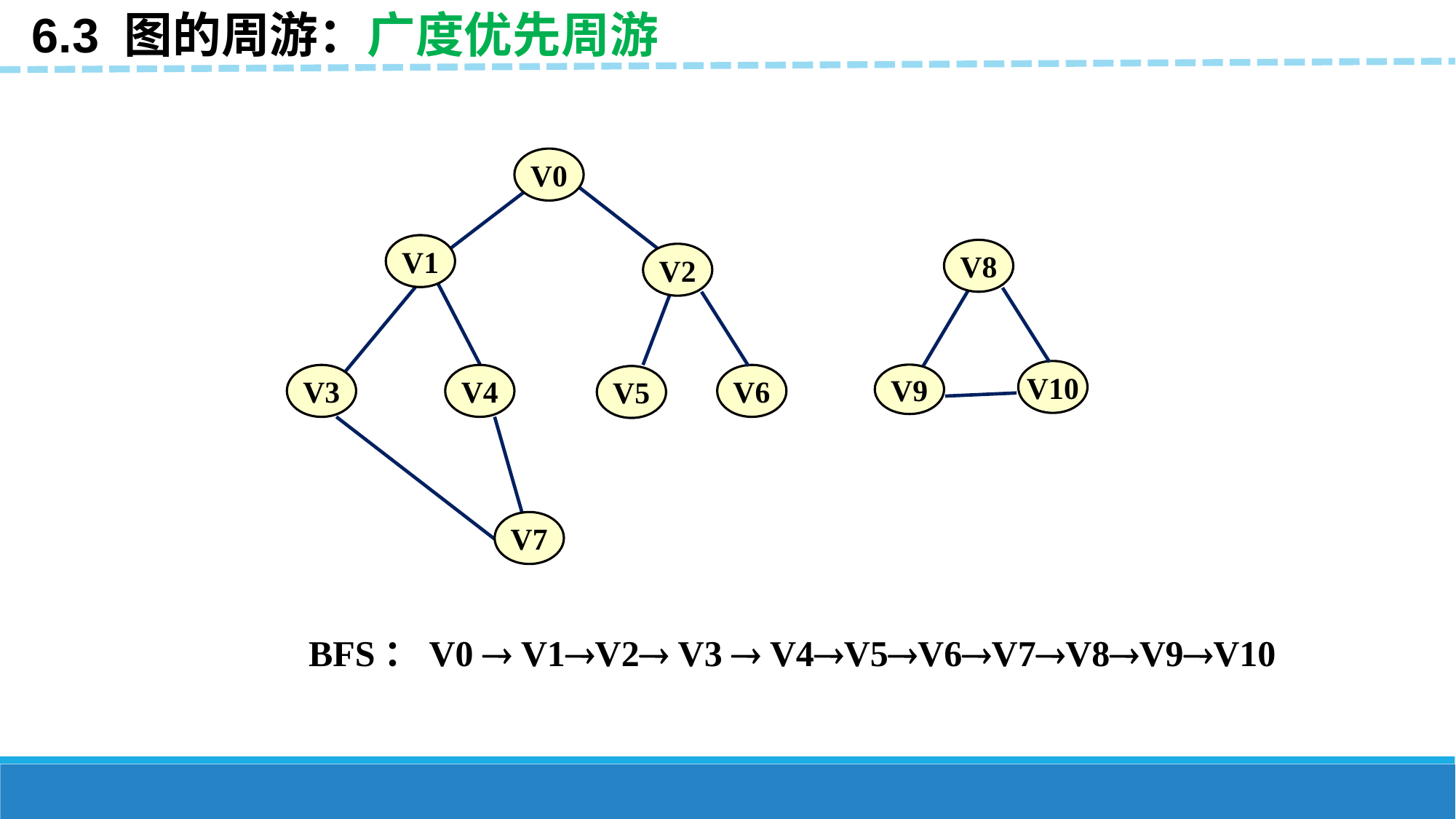

6.3 图的周游：广度优先周游
V0

V1
V8
V2

V10
V9
V3
V4
V6
V5

V7
BFS：V0 → V1→V2→ V3 → V4→V5→V6→V7→V8→V9→V10